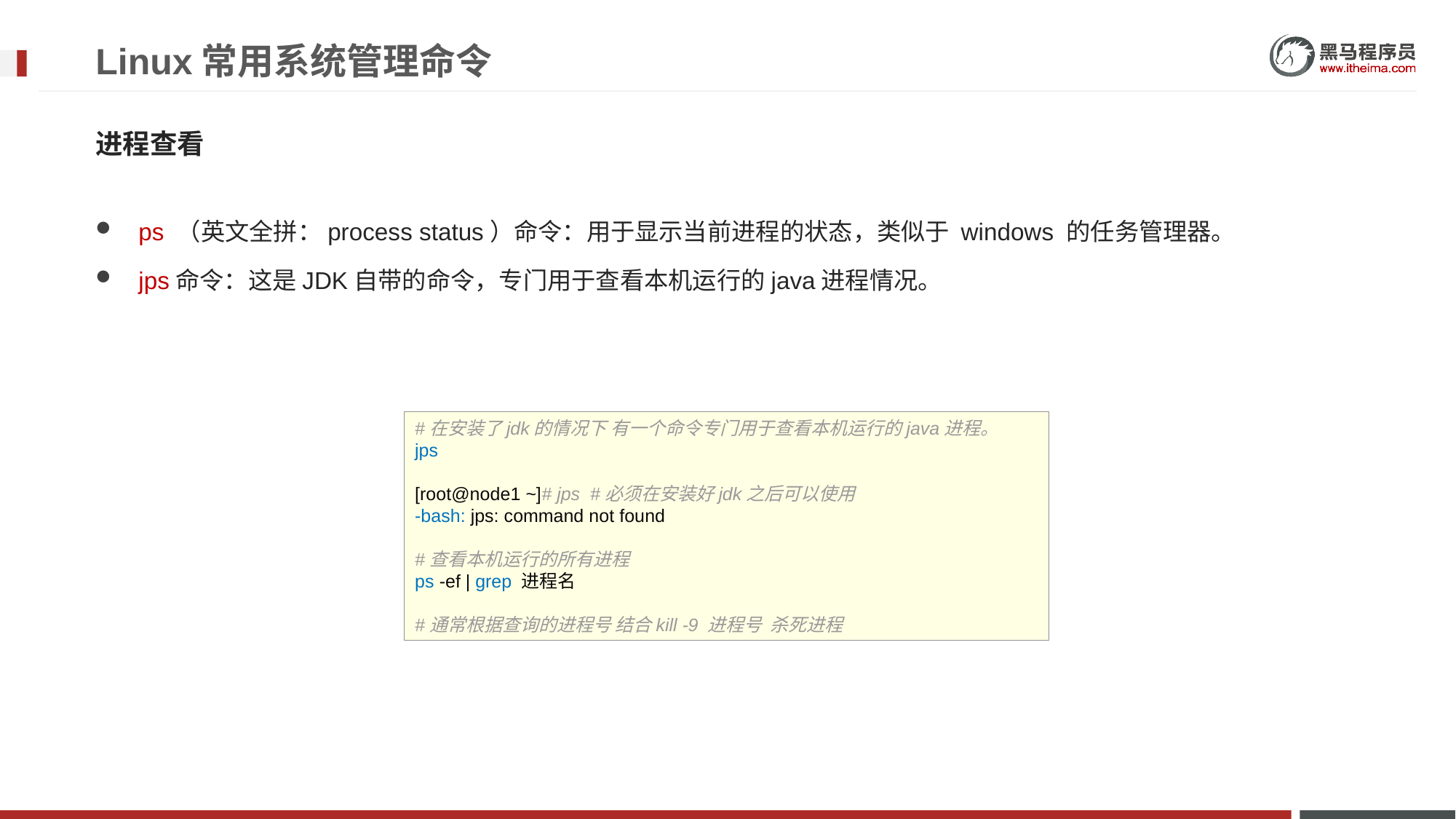

# Linux常用系统管理命令
进程查看
ps （英文全拼：process status）命令：用于显示当前进程的状态，类似于 windows 的任务管理器。
jps命令：这是JDK自带的命令，专门用于查看本机运行的java进程情况。
#在安装了jdk的情况下 有一个命令专门用于查看本机运行的java进程。
jps
[root@node1 ~]# jps  #必须在安装好jdk之后可以使用
-bash: jps: command not found
#查看本机运行的所有进程
ps -ef | grep 进程名
#通常根据查询的进程号 结合kill -9 进程号  杀死进程